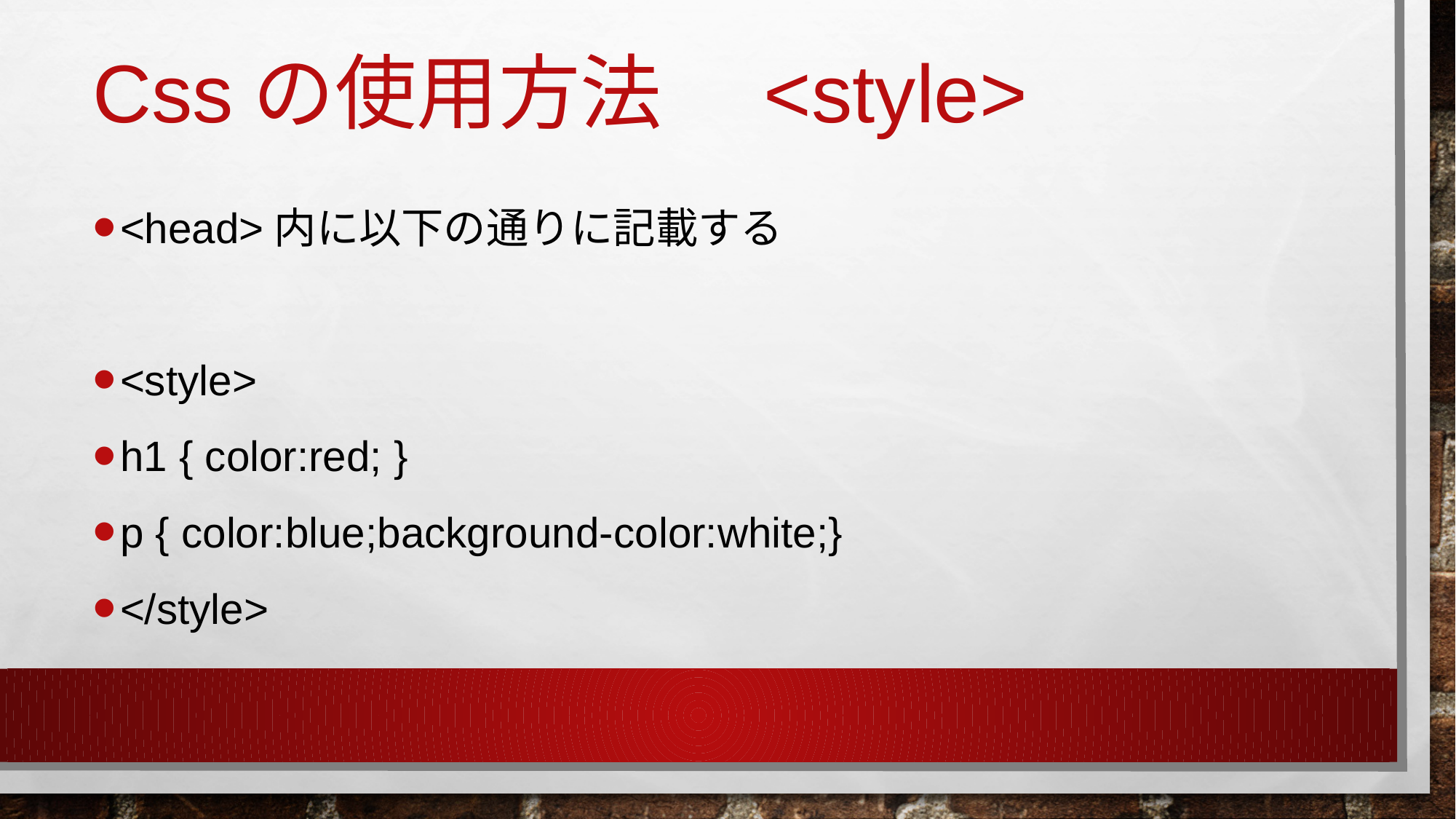

# Cssの使用方法　<style>
<head>内に以下の通りに記載する

<style>
h1 { color:red; }
p { color:blue;background-color:white;}
</style>